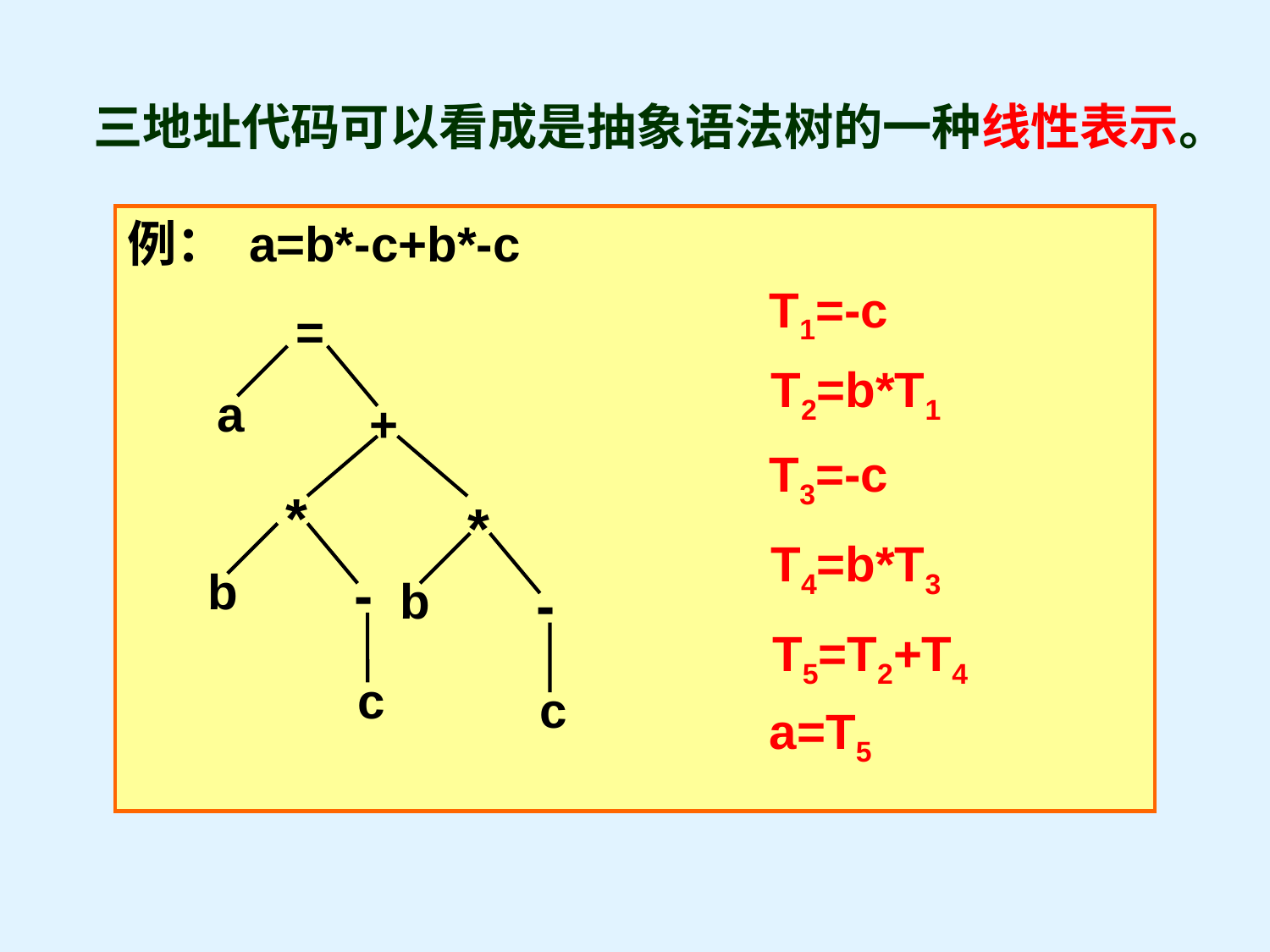

三地址代码可以看成是抽象语法树的一种线性表示。
例： a=b*-c+b*-c

T1=-c
=

a
+

*
*

-
b
-
b

c
c
T2=b*T1
T3=-c
T4=b*T3
T5=T2+T4
a=T5